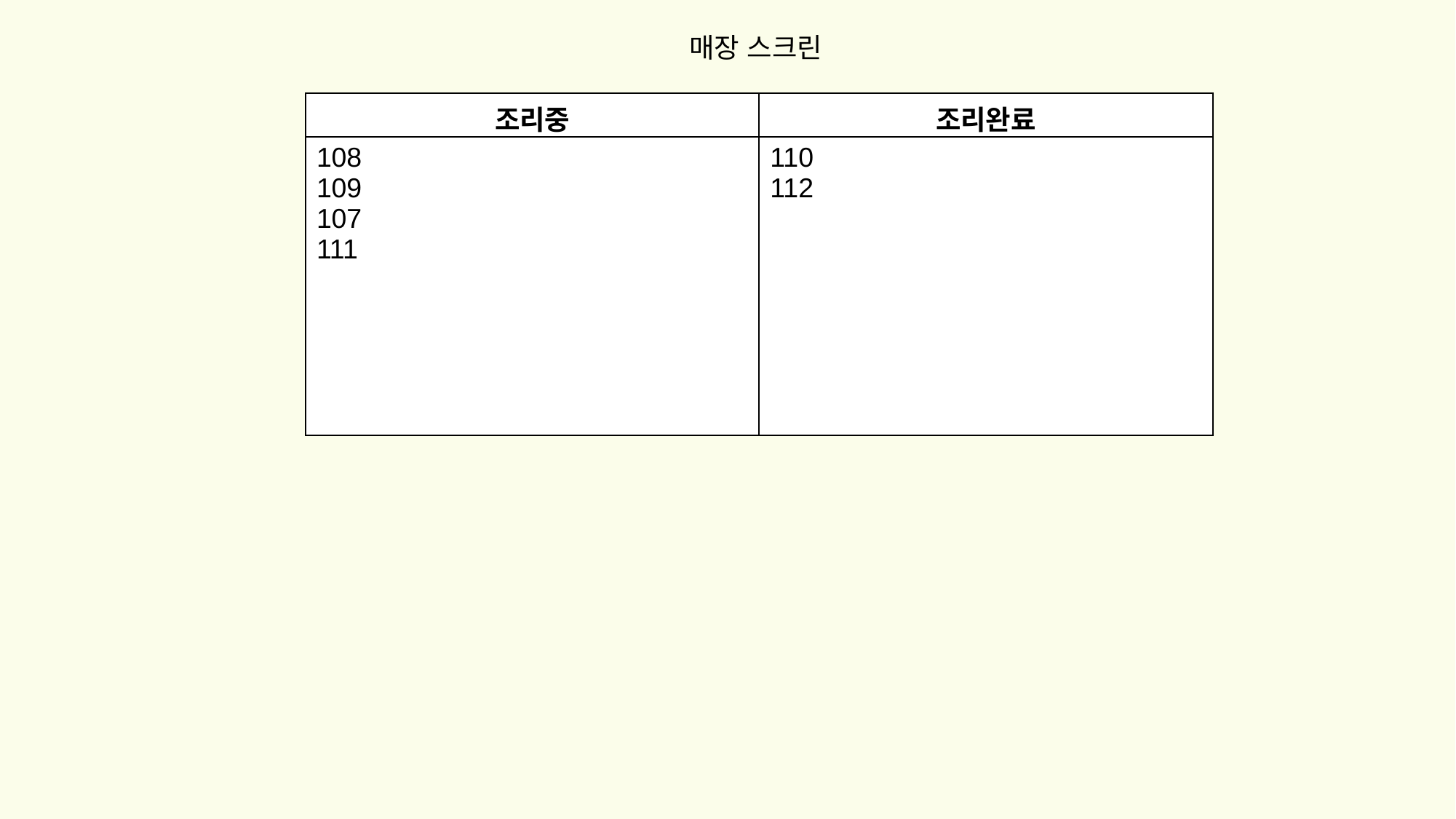

매장 스크린
| 조리중 | 조리완료 |
| --- | --- |
| 108 109 107 111 | 110 112 |